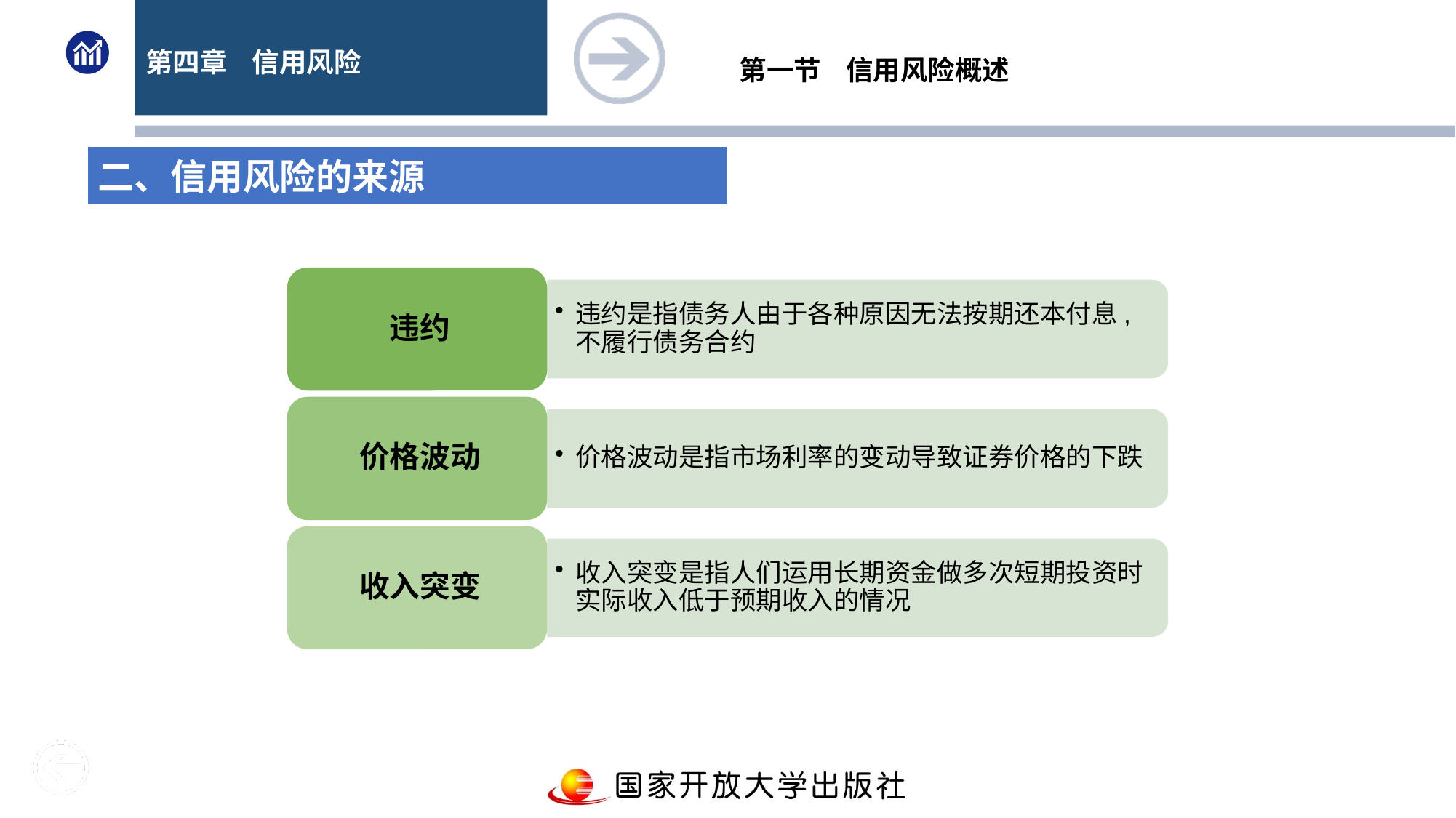

第一节    信用风险概述
第四章    信用风险
二、信用风险的来源
违约是指债务人由于各种原因无法按期还本付息, 不履行债务合约
违约
价格波动是指市场利率的变动导致证券价格的下跌
价格波动
收入突变是指人们运用长期资金做多次短期投资时实际收入低于预期收入的情况
收入突变